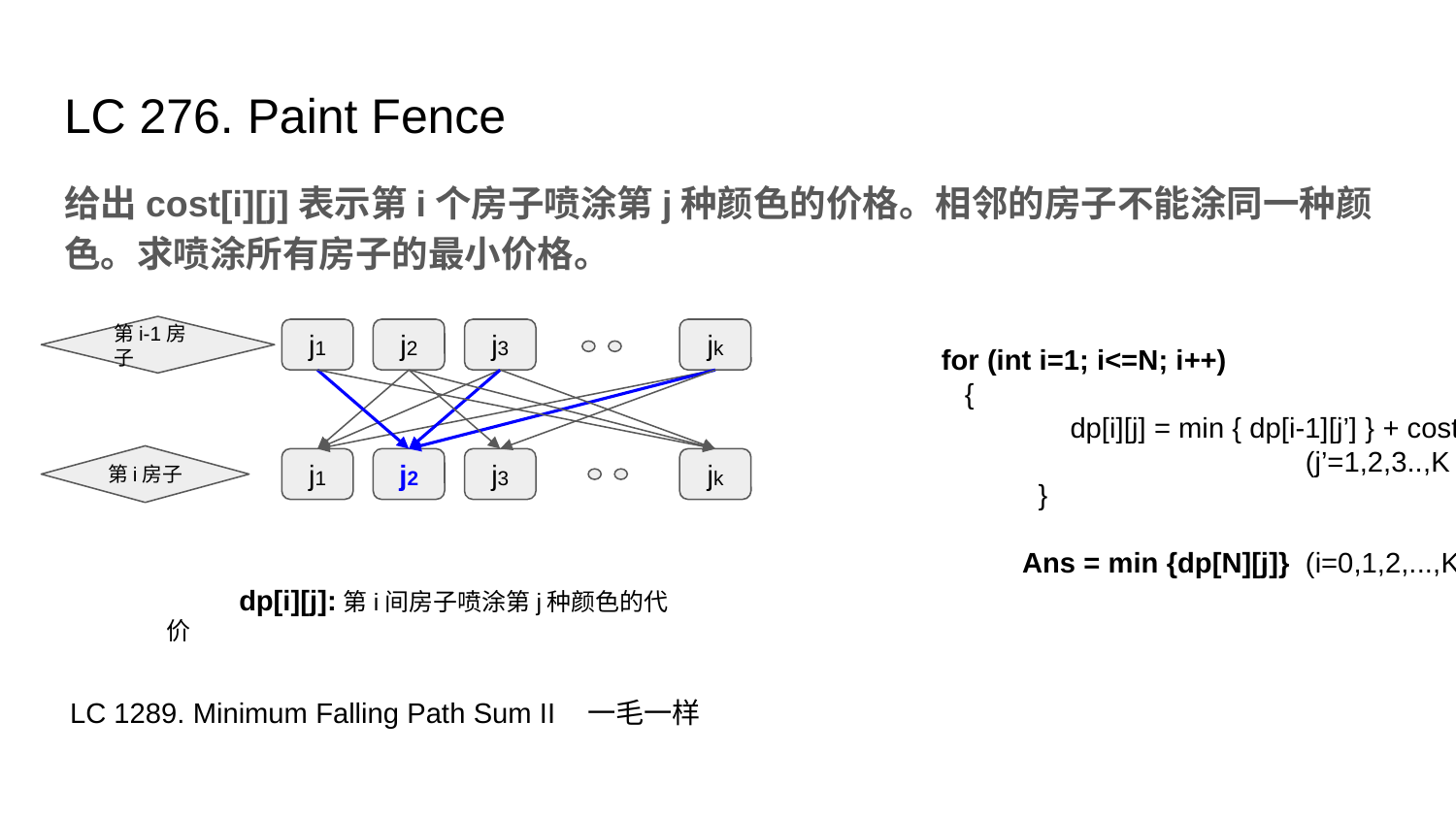

# LC 276. Paint Fence

给出cost[i][j]表示第i个房子喷涂第j种颜色的价格。相邻的房子不能涂同一种颜色。求喷涂所有房子的最小价格。
第i-1房子
j1
j2
j3
jk

第i房子
j1
j2
j3
jk

for (int i=1; i<=N; i++)
            {
	       dp[i][j] = min { dp[i-1][j’] } + cost[i][j];
			(j’=1,2,3..,K but j’!=j)
   	   }

	 Ans = min {dp[N][j]}  (i=0,1,2,...,K)
dp[i][j]:第i间房子喷涂第j种颜色的代价
LC 1289. Minimum Falling Path Sum II   一毛一样